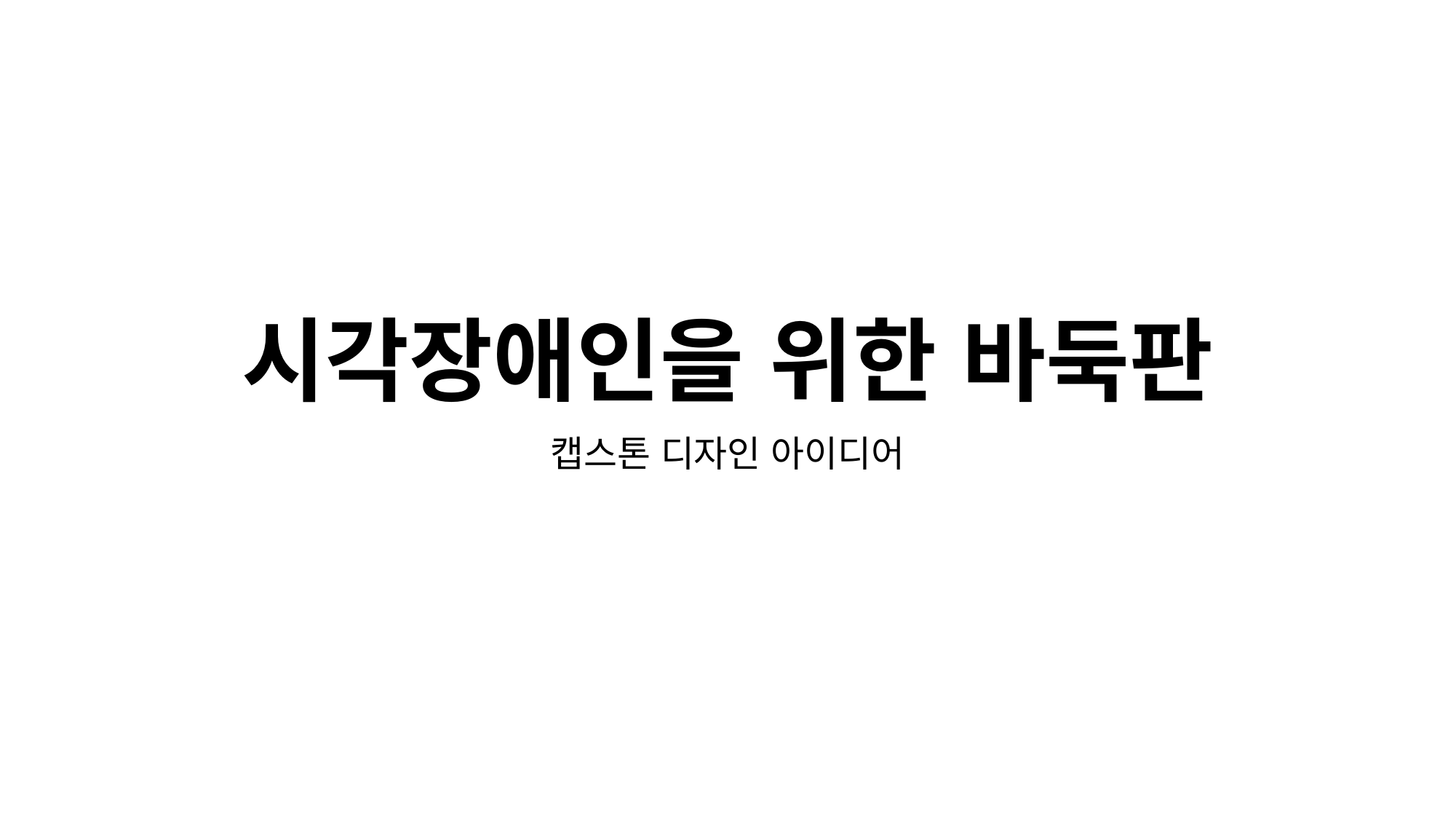

# 시각장애인을 위한 바둑판
캡스톤 디자인 아이디어